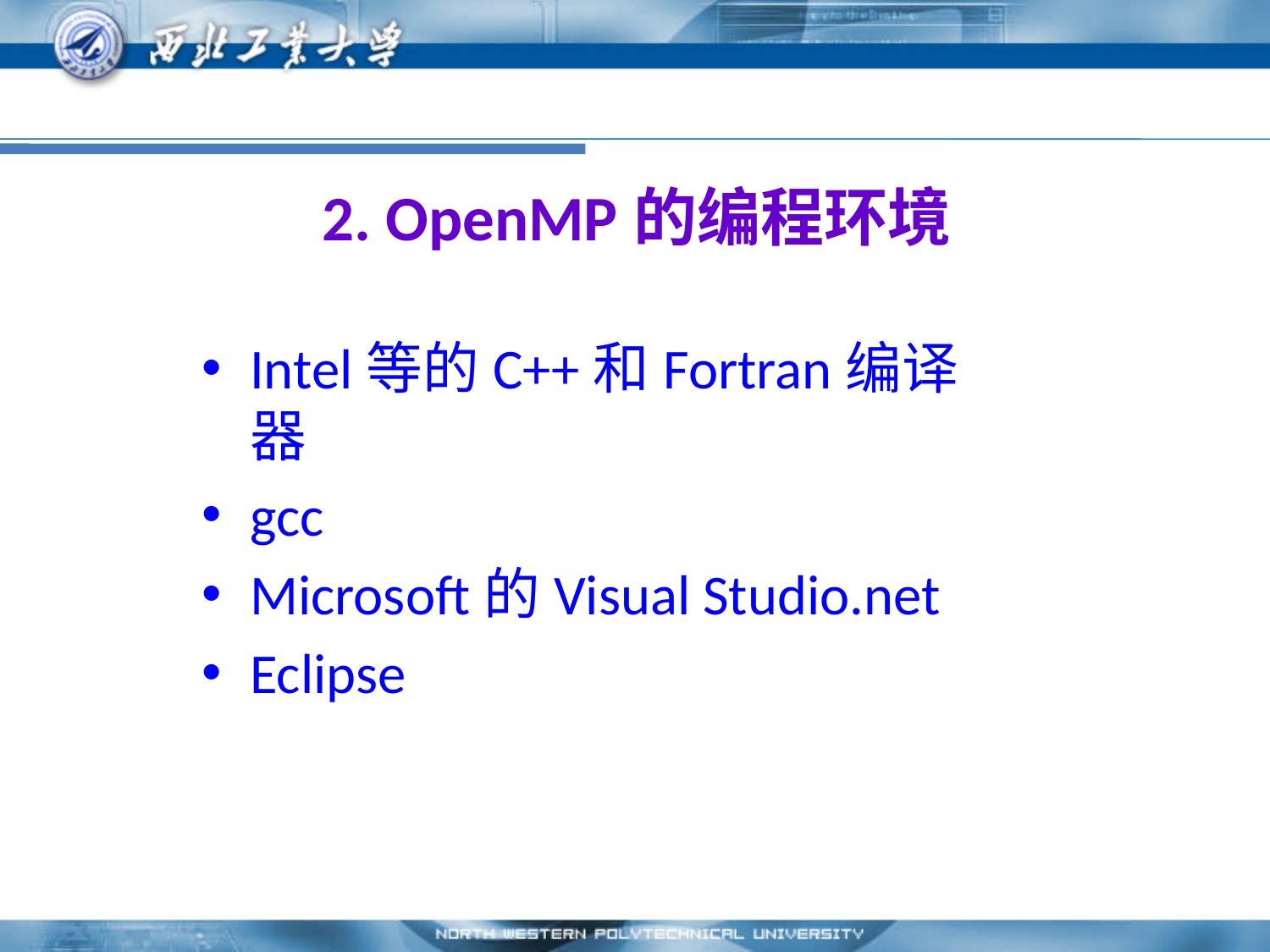

# 2. OpenMP的编程环境
Intel等的C++和Fortran编译器
gcc
Microsoft的Visual Studio.net
Eclipse